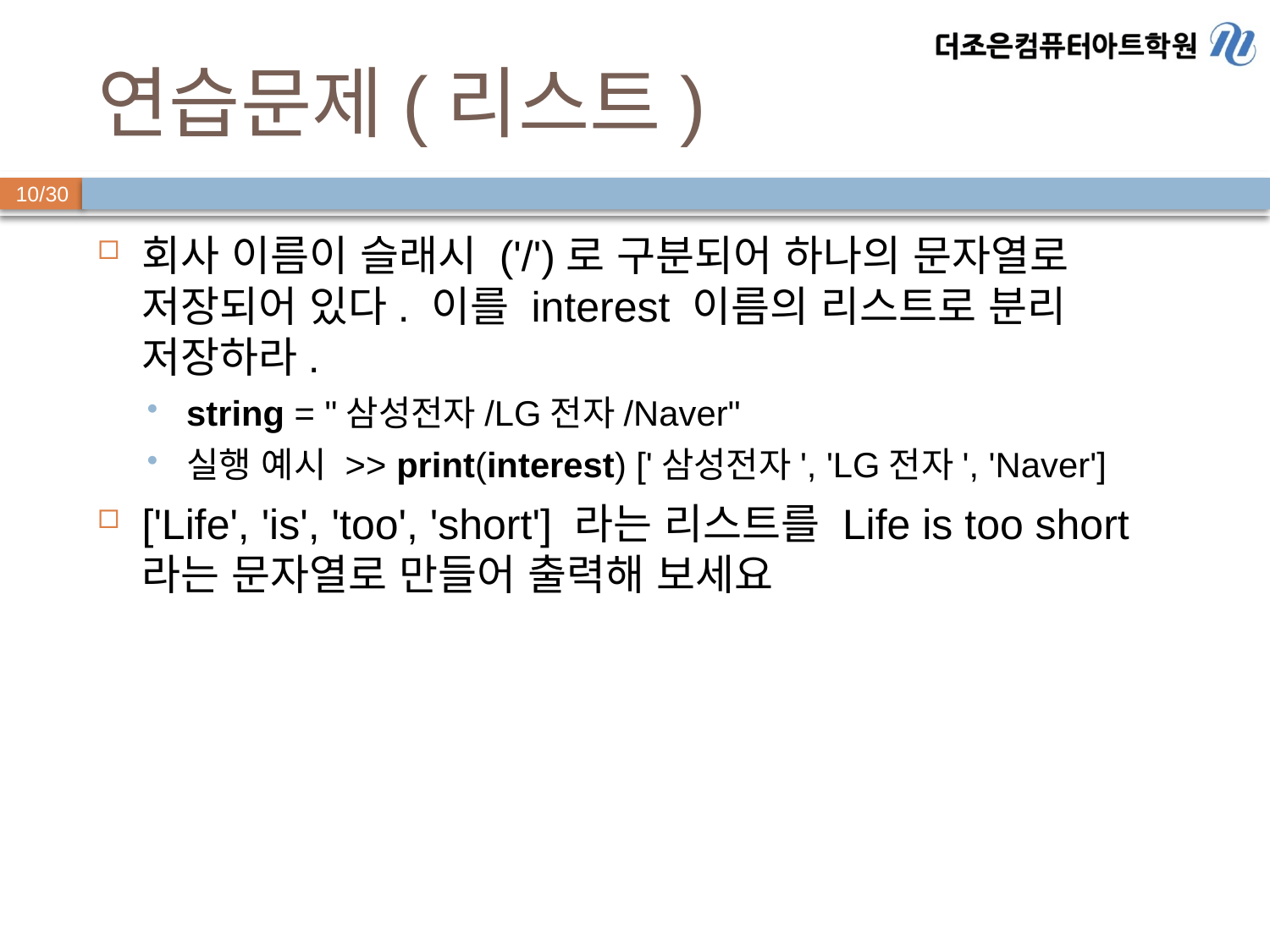

# 연습문제(리스트)
회사 이름이 슬래시 ('/')로 구분되어 하나의 문자열로 저장되어 있다. 이를 interest 이름의 리스트로 분리 저장하라.
string = "삼성전자/LG전자/Naver"
실행 예시 >> print(interest) ['삼성전자', 'LG전자', 'Naver']
['Life', 'is', 'too', 'short'] 라는 리스트를 Life is too short라는 문자열로 만들어 출력해 보세요